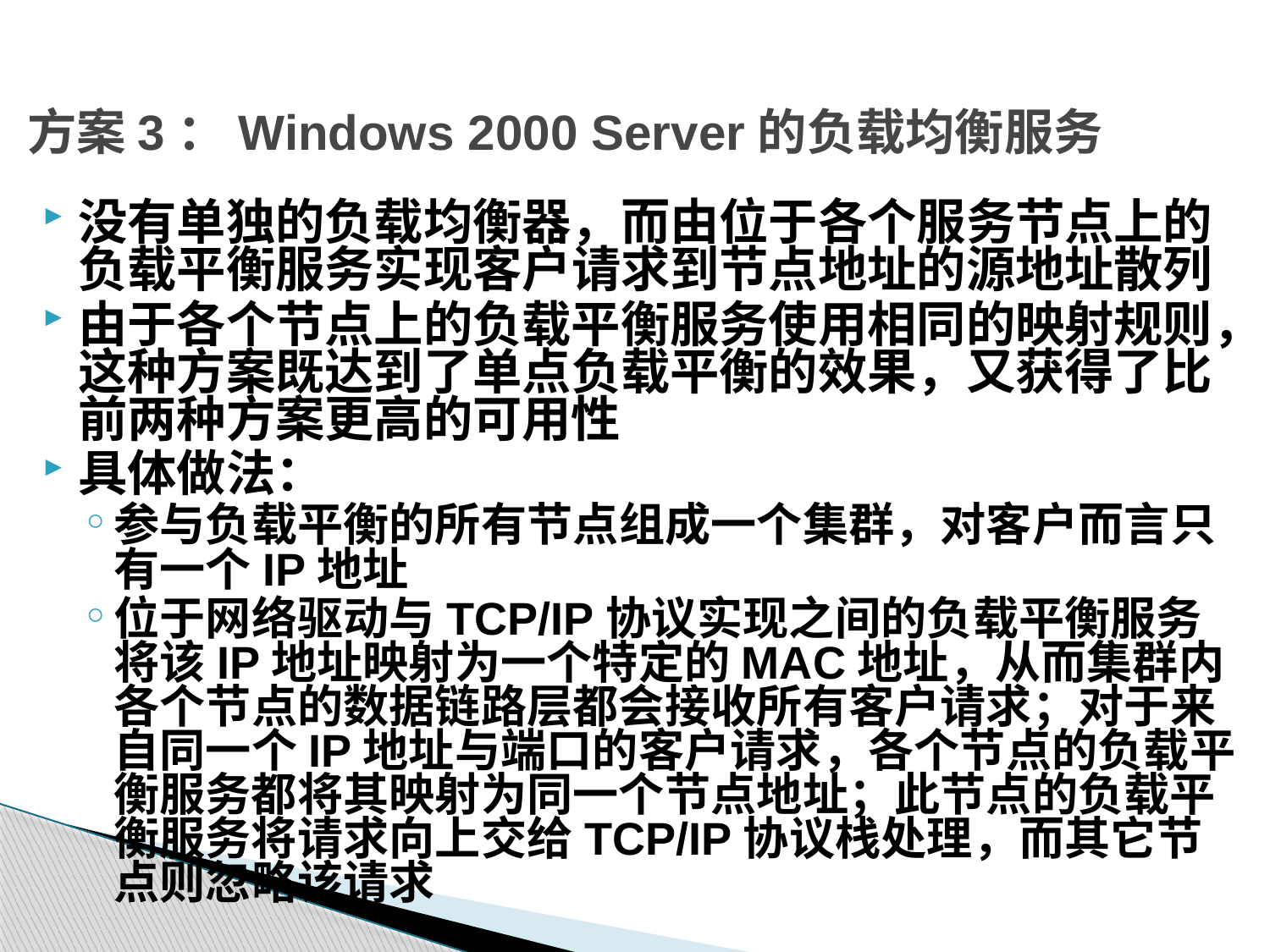

# 方案3：Windows 2000 Server的负载均衡服务
没有单独的负载均衡器，而由位于各个服务节点上的负载平衡服务实现客户请求到节点地址的源地址散列
由于各个节点上的负载平衡服务使用相同的映射规则，这种方案既达到了单点负载平衡的效果，又获得了比前两种方案更高的可用性
具体做法：
参与负载平衡的所有节点组成一个集群，对客户而言只有一个IP地址
位于网络驱动与TCP/IP协议实现之间的负载平衡服务将该IP地址映射为一个特定的MAC地址，从而集群内各个节点的数据链路层都会接收所有客户请求；对于来自同一个IP地址与端口的客户请求，各个节点的负载平衡服务都将其映射为同一个节点地址；此节点的负载平衡服务将请求向上交给TCP/IP协议栈处理，而其它节点则忽略该请求